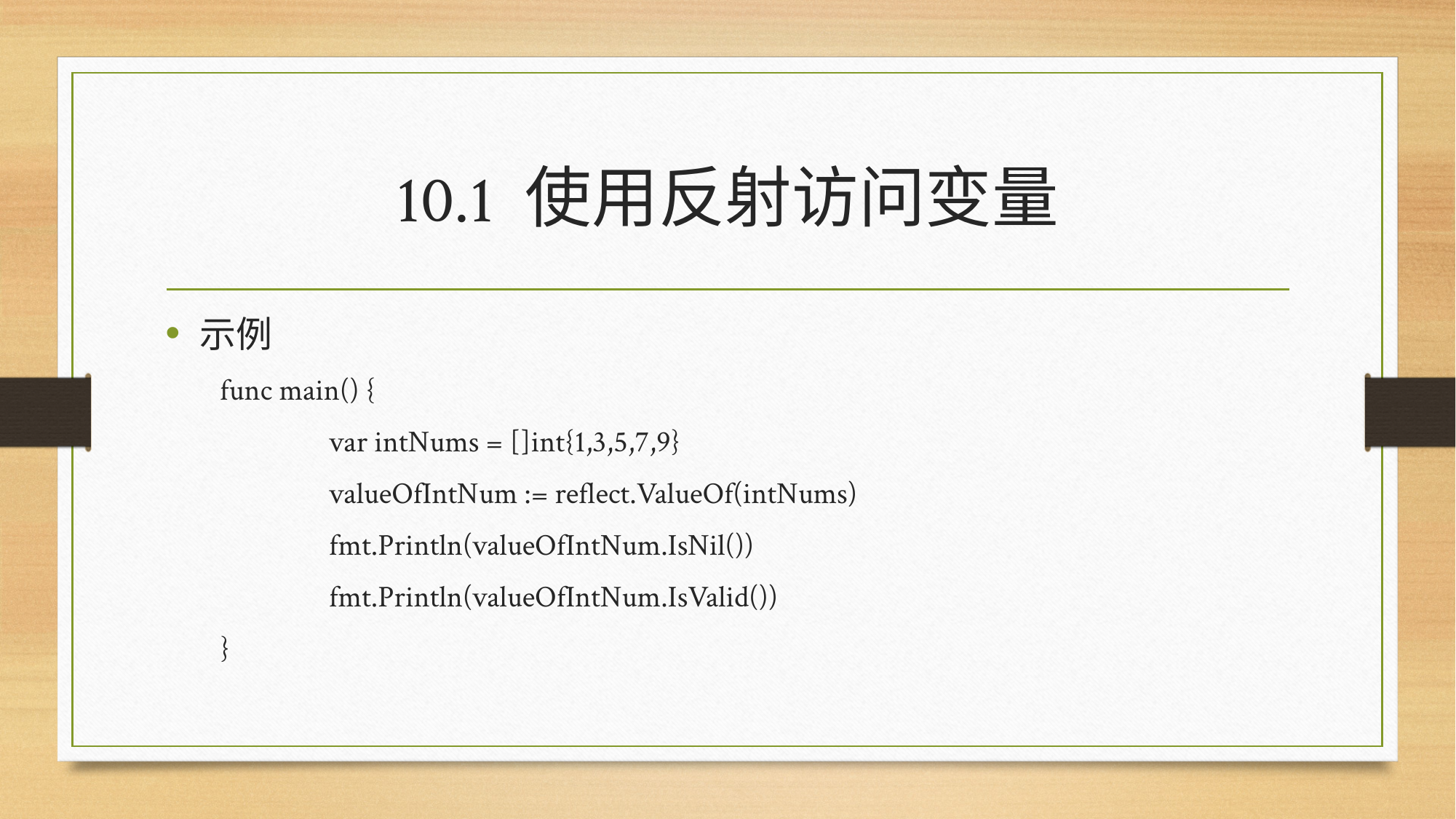

# 10.1 使用反射访问变量
示例
func main() {
	var intNums = []int{1,3,5,7,9}
	valueOfIntNum := reflect.ValueOf(intNums)
	fmt.Println(valueOfIntNum.IsNil())
	fmt.Println(valueOfIntNum.IsValid())
}